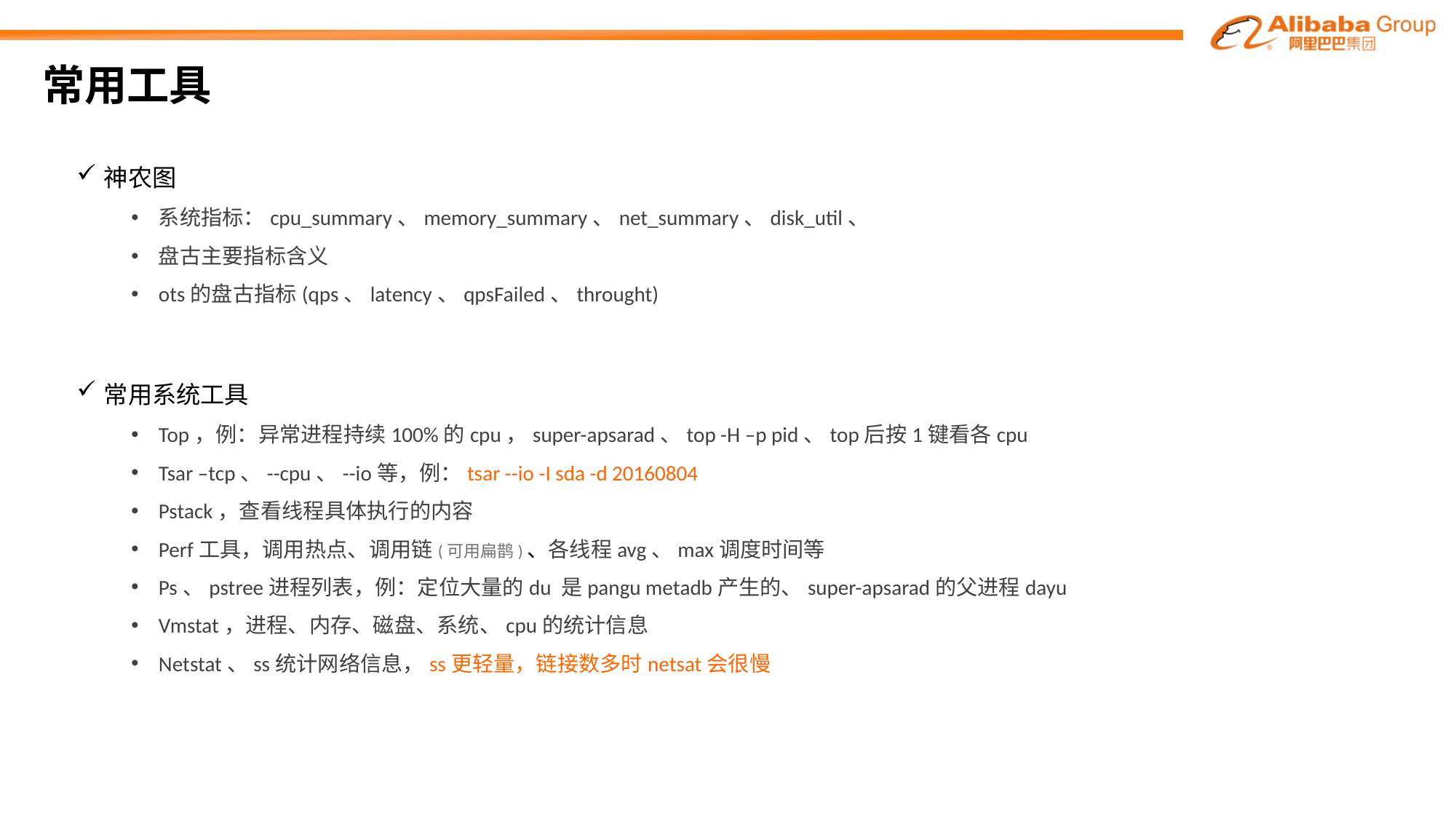

# 常用工具
神农图
系统指标：cpu_summary、memory_summary、net_summary、disk_util、
盘古主要指标含义
ots的盘古指标(qps、latency、qpsFailed、throught)

常用系统工具
Top，例：异常进程持续100%的cpu，super-apsarad、top -H –p pid、top后按1键看各cpu
Tsar –tcp、--cpu、--io等，例：tsar --io -I sda -d 20160804
Pstack，查看线程具体执行的内容
Perf工具，调用热点、调用链(可用扁鹊)、各线程avg、max调度时间等
Ps、pstree进程列表，例：定位大量的du 是pangu metadb产生的、super-apsarad的父进程dayu
Vmstat，进程、内存、磁盘、系统、cpu的统计信息
Netstat、ss统计网络信息，ss更轻量，链接数多时netsat会很慢